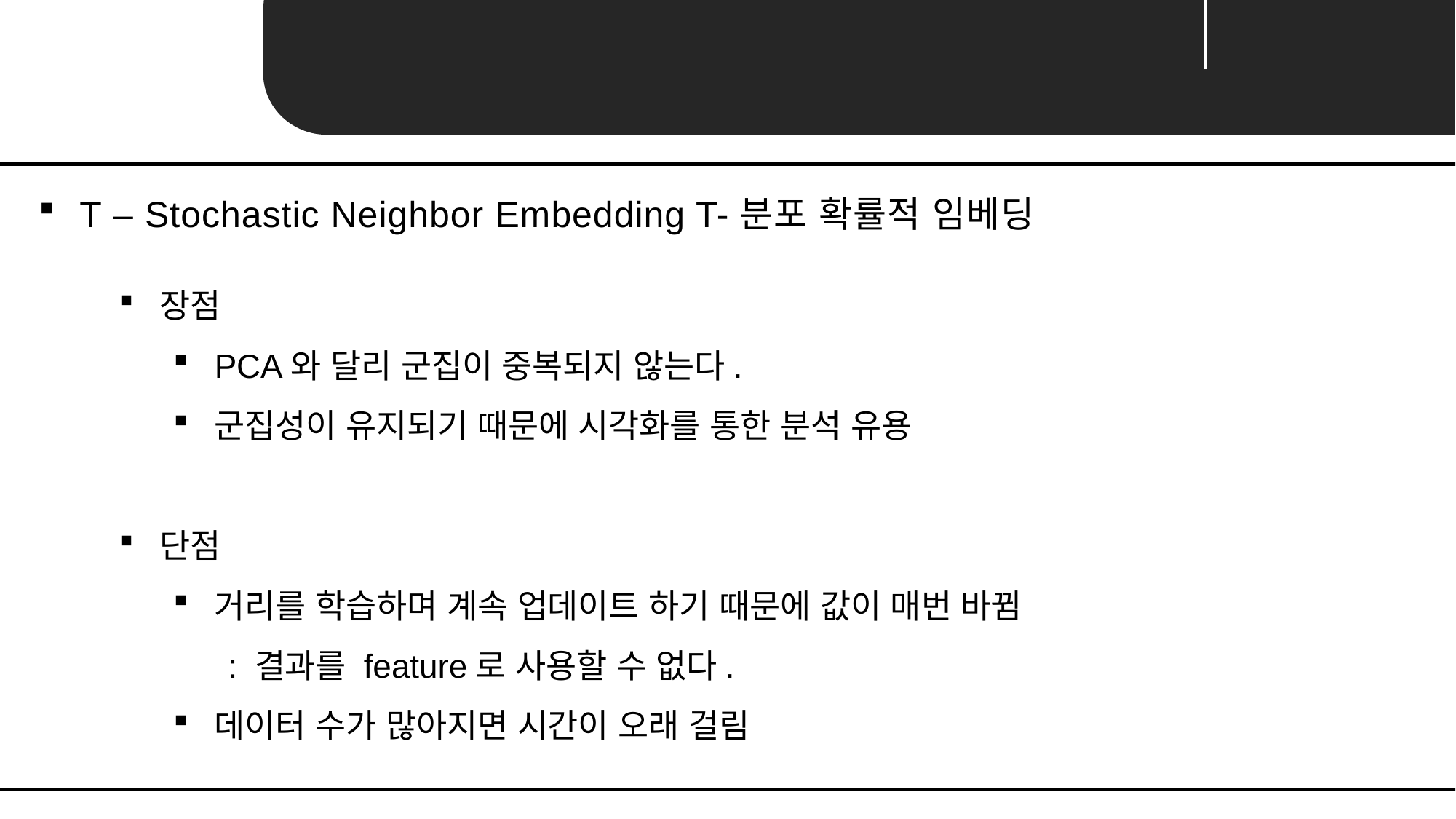

Unit  05 ㅣ T-SNE : T – Stochastic Neighbor Embedding
T – Stochastic Neighbor Embedding T-분포 확률적 임베딩
장점
PCA와 달리 군집이 중복되지 않는다.
군집성이 유지되기 때문에 시각화를 통한 분석 유용

단점
거리를 학습하며 계속 업데이트 하기 때문에 값이 매번 바뀜
: 결과를 feature로 사용할 수 없다.
데이터 수가 많아지면 시간이 오래 걸림